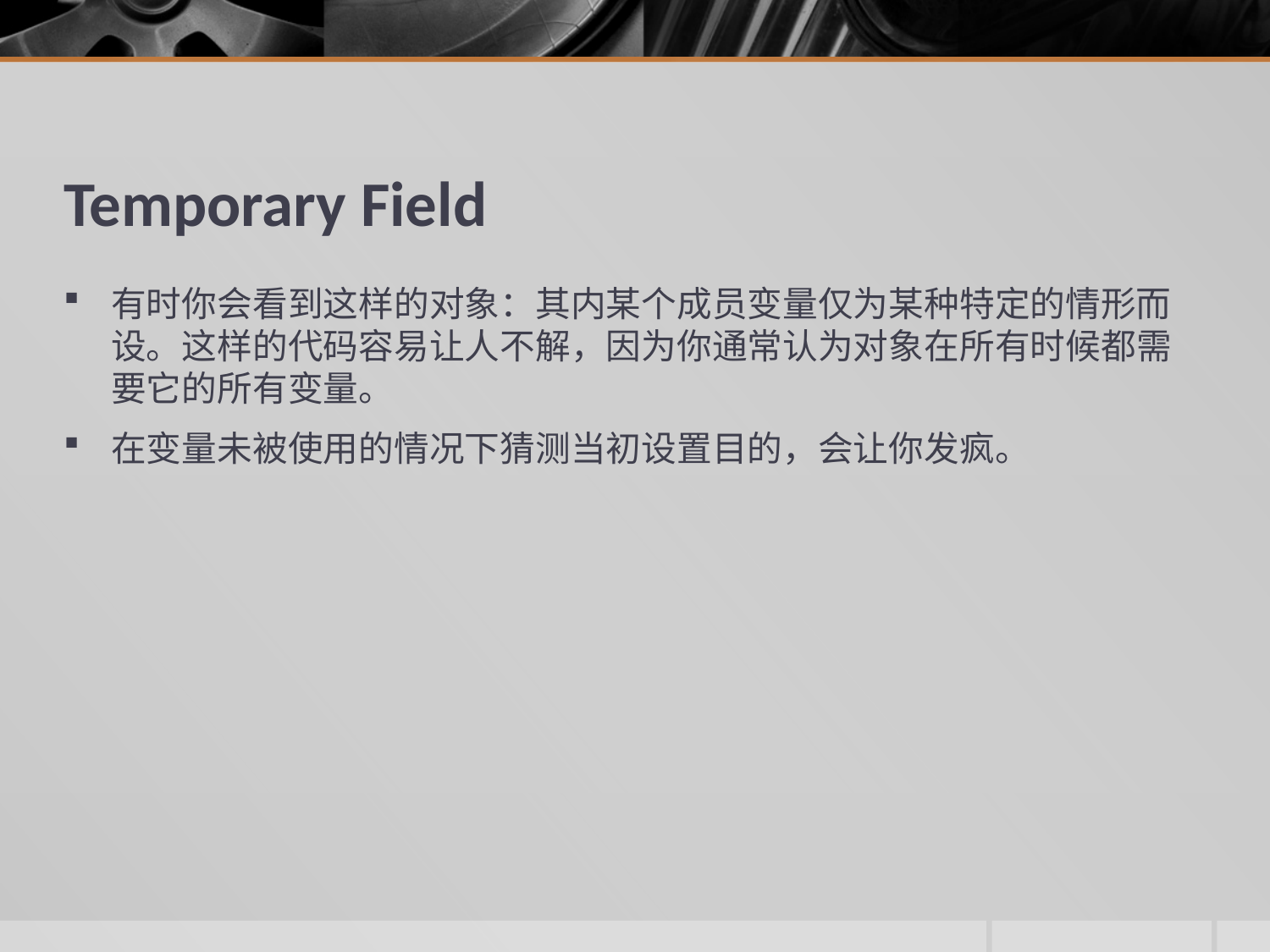

# Temporary Field
有时你会看到这样的对象：其内某个成员变量仅为某种特定的情形而设。这样的代码容易让人不解，因为你通常认为对象在所有时候都需要它的所有变量。
在变量未被使用的情况下猜测当初设置目的，会让你发疯。